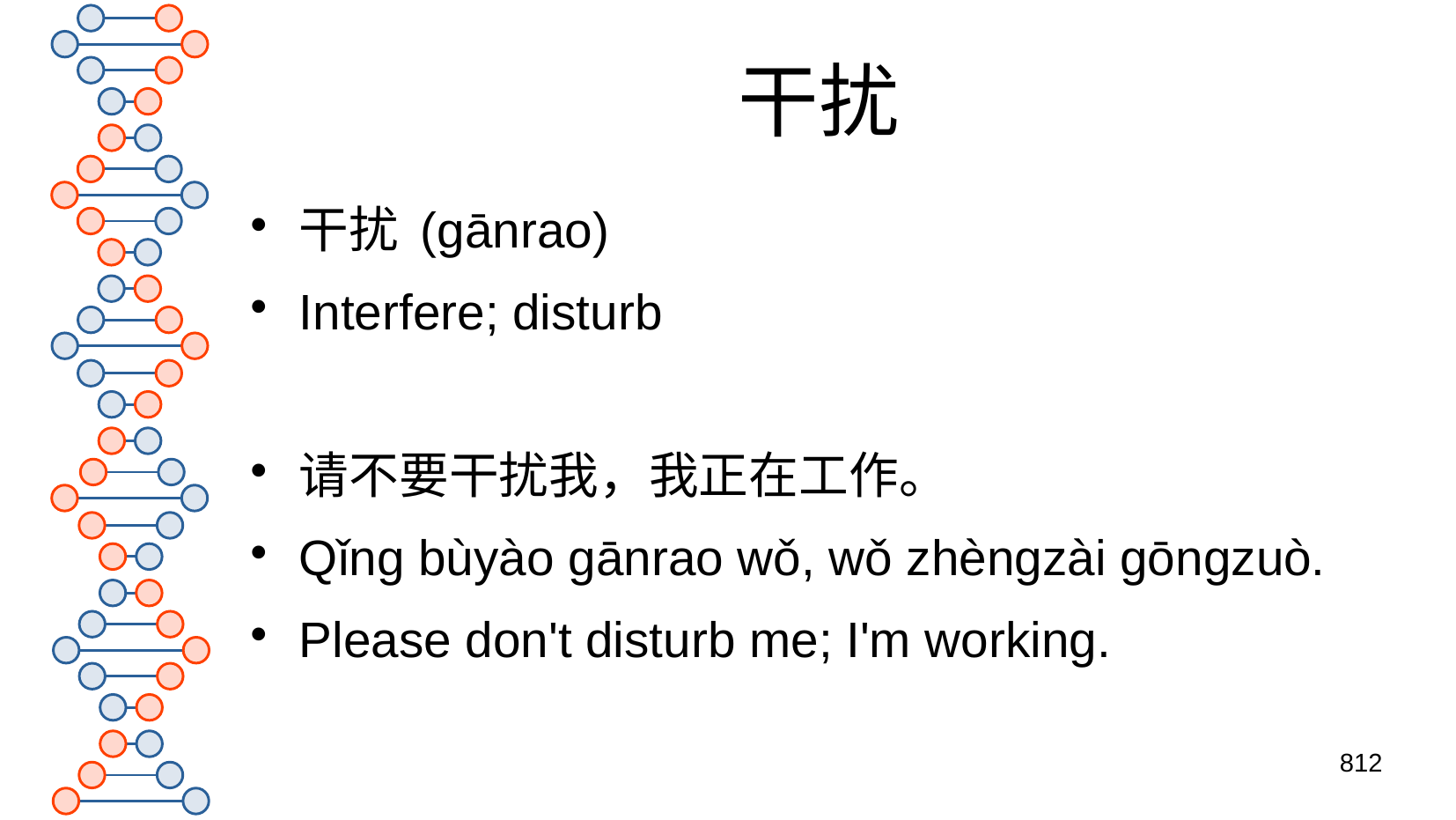

# 干扰
干扰 (gānrao)
Interfere; disturb

请不要干扰我，我正在工作。
Qǐng bùyào gānrao wǒ, wǒ zhèngzài gōngzuò.
Please don't disturb me; I'm working.

812